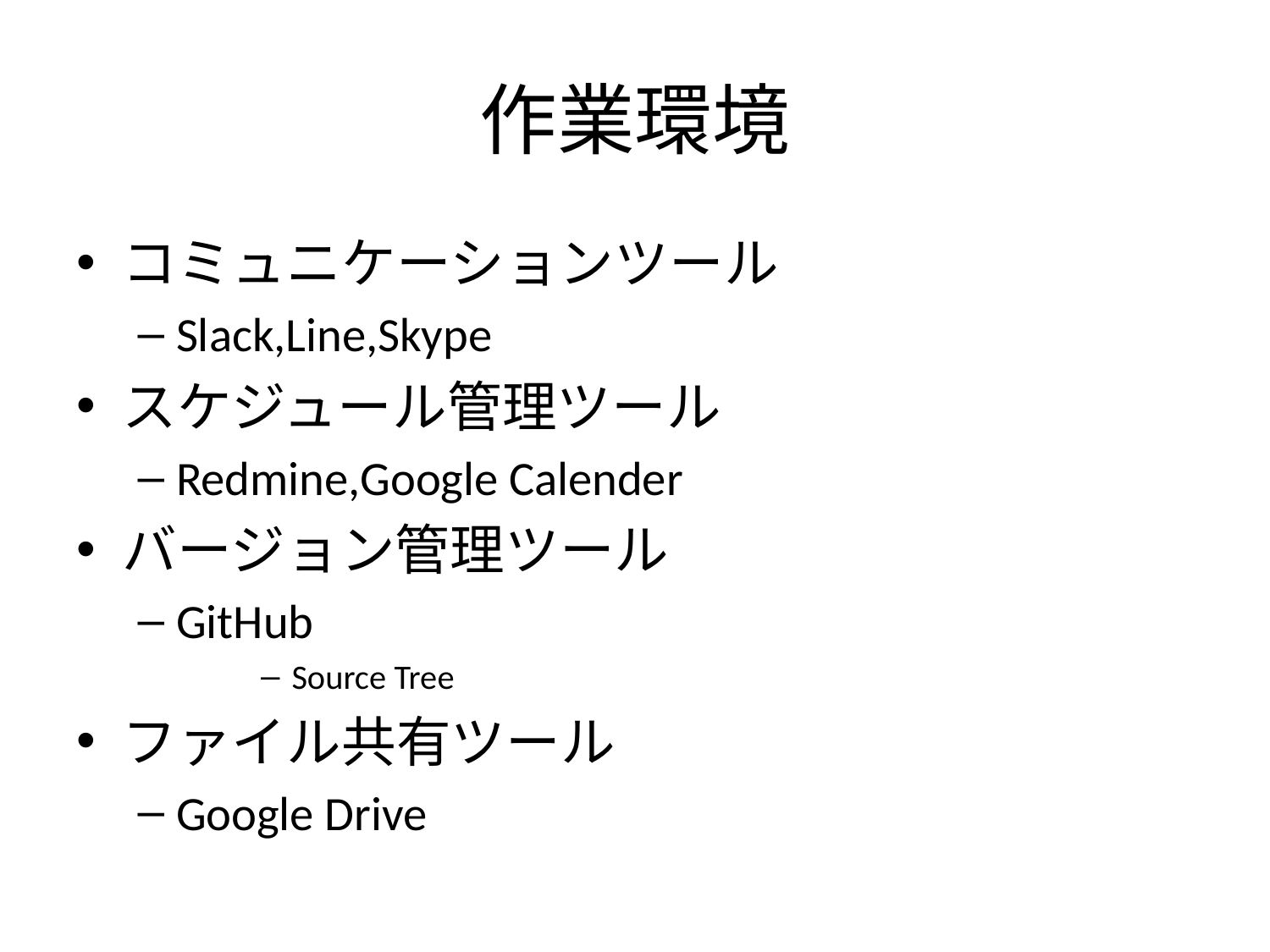

# 作業環境
コミュニケーションツール
Slack,Line,Skype
スケジュール管理ツール
Redmine,Google Calender
バージョン管理ツール
GitHub
Source Tree
ファイル共有ツール
Google Drive